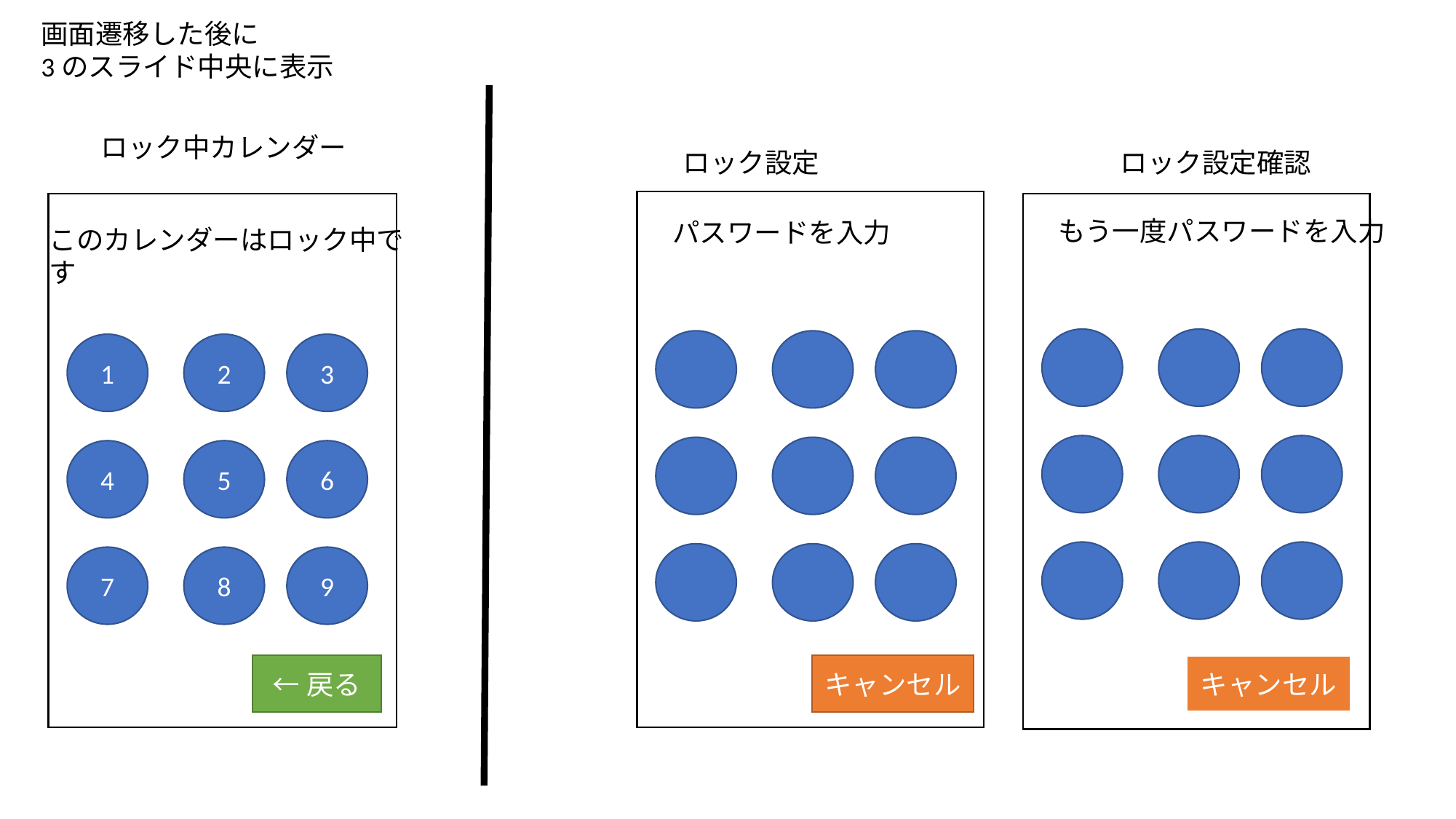

画面遷移した後に
3のスライド中央に表示
ロック中カレンダー
ロック設定確認
ロック設定

もう一度パスワードを入力
パスワードを入力
このカレンダーはロック中です

3
2
1

6
5
4

9
8
7
キャンセル
キャンセル
←戻る